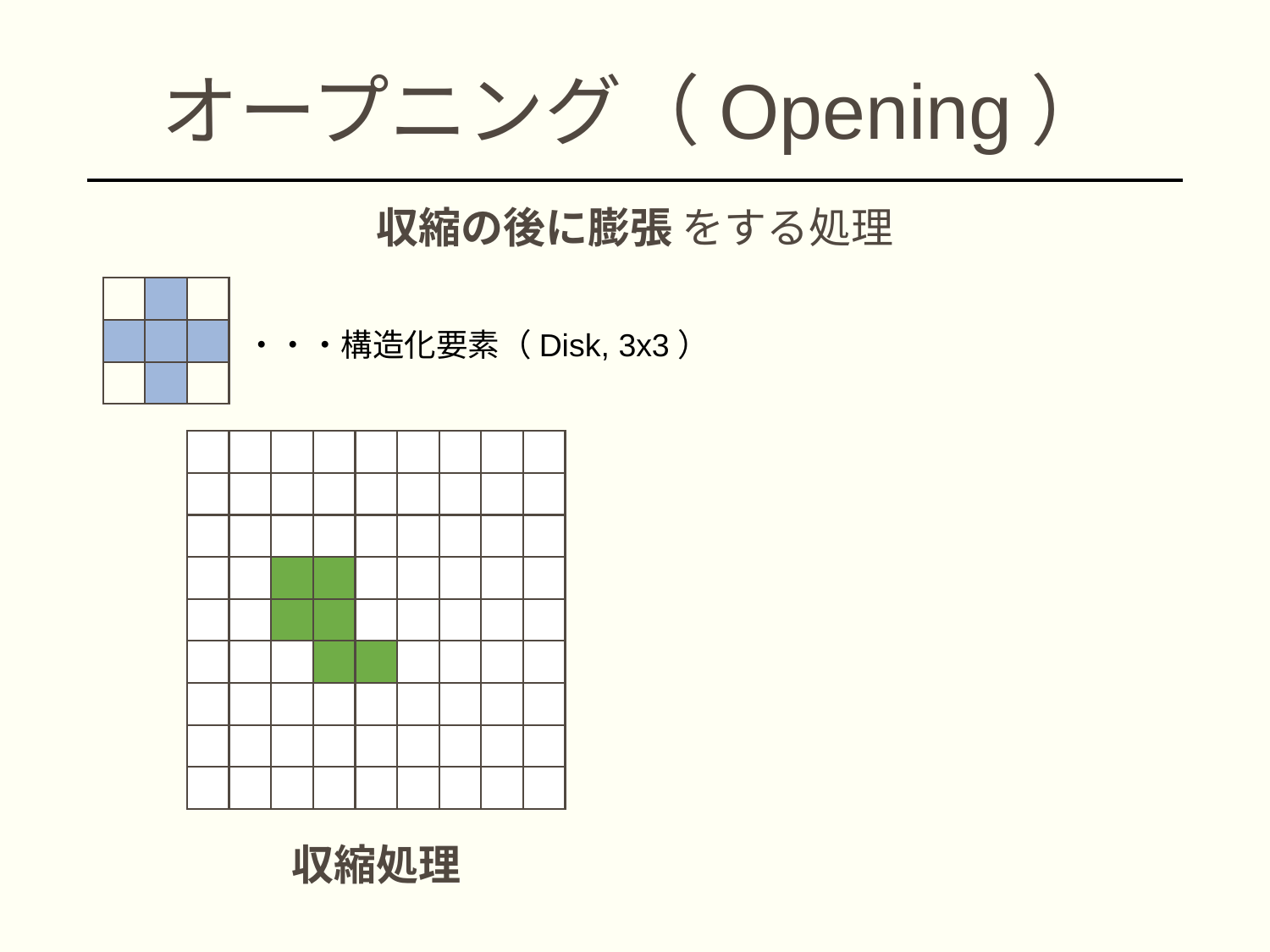

# オープニング（Opening）
収縮の後に膨張 をする処理

・・・構造化要素（Disk, 3x3）

収縮処理